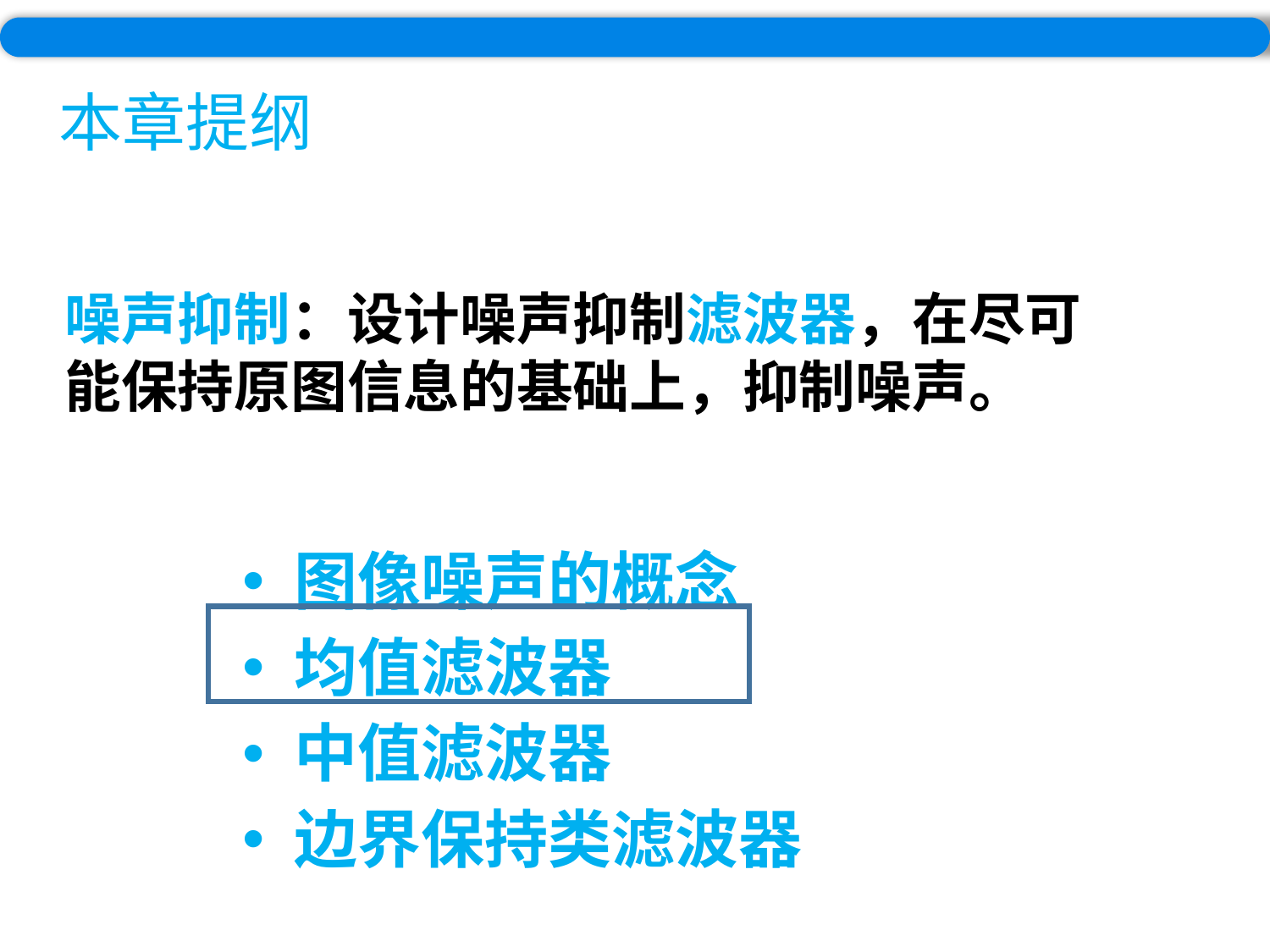

本章提纲

噪声抑制：设计噪声抑制滤波器，在尽可能保持原图信息的基础上，抑制噪声。

 图像噪声的概念
 均值滤波器
 中值滤波器
 边界保持类滤波器